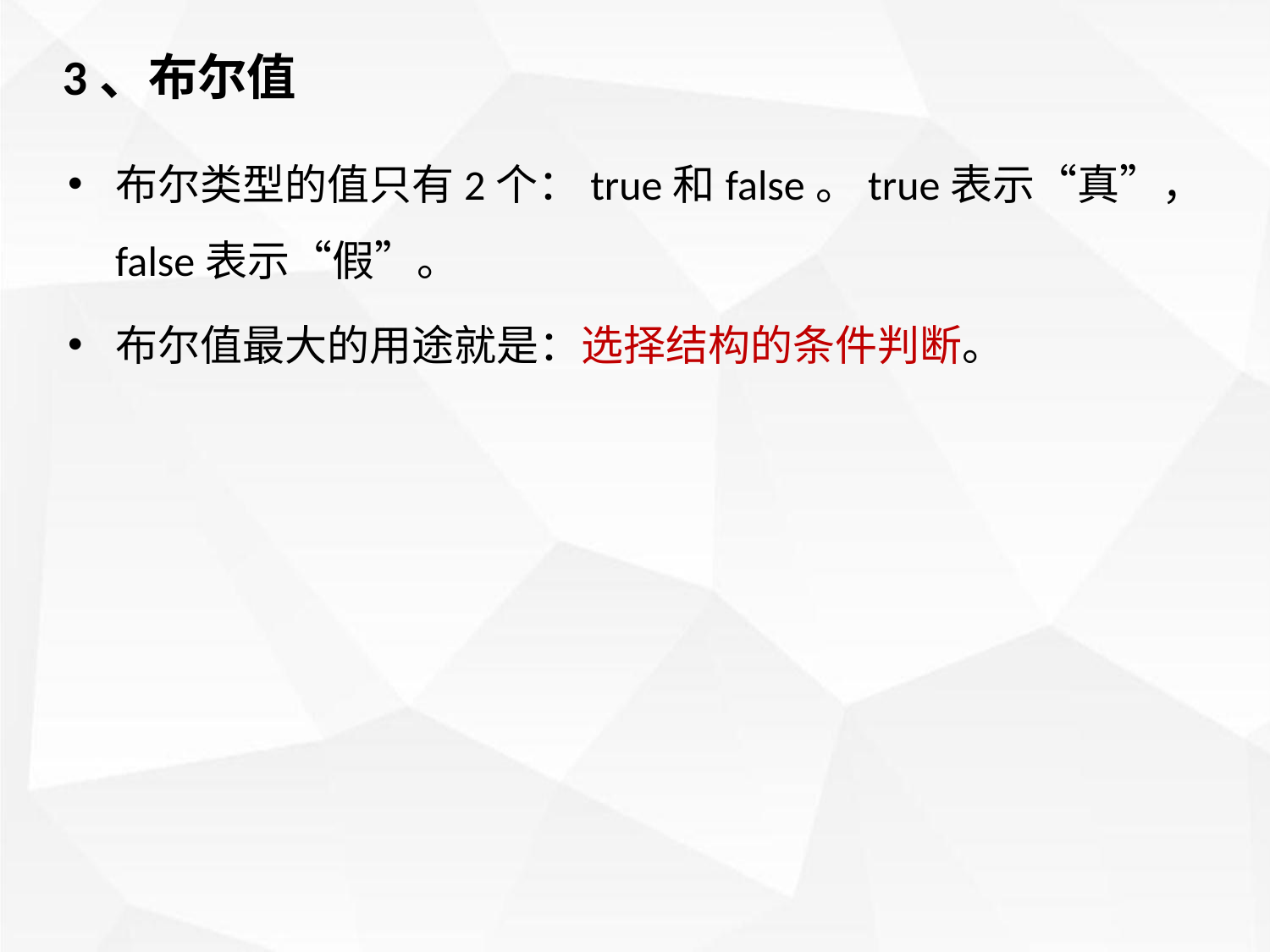

3、布尔值
布尔类型的值只有2个：true和false。true表示“真”，false表示“假”。
布尔值最大的用途就是：选择结构的条件判断。